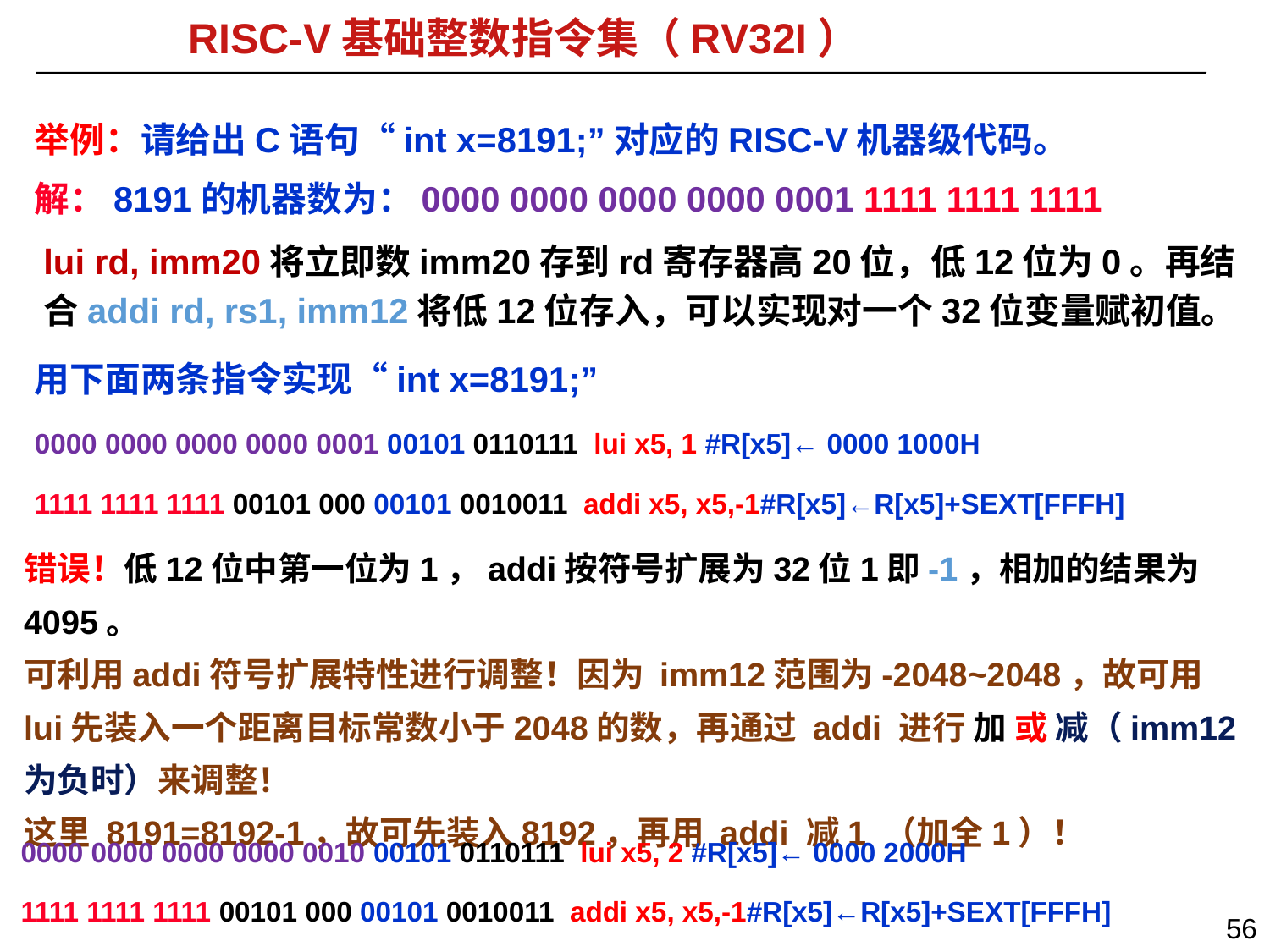

# RISC-V基础整数指令集（RV32I）
举例：请给出C语句“int x=8191;”对应的RISC-V机器级代码。

用下面两条指令实现“int x=8191;”
0000 0000 0000 0000 0001 00101 0110111  lui x5, 1 #R[x5]← 0000 1000H
1111 1111 1111 00101 000 00101 0010011  addi x5, x5,-1#R[x5]←R[x5]+SEXT[FFFH]

解：8191的机器数为：0000 0000 0000 0000 0001 1111 1111 1111
lui rd, imm20将立即数imm20存到rd寄存器高20位，低12位为0。再结合addi rd, rs1, imm12将低12位存入，可以实现对一个32位变量赋初值。
错误！低12位中第一位为1，addi按符号扩展为32位1即-1，相加的结果为4095。
可利用addi符号扩展特性进行调整！因为 imm12范围为-2048~2048，故可用lui先装入一个距离目标常数小于2048的数，再通过 addi 进行 加 或 减（imm12为负时）来调整！
这里 8191=8192-1，故可先装入8192，再用 addi 减1 （加全1）！
0000 0000 0000 0000 0010 00101 0110111  lui x5, 2 #R[x5]← 0000 2000H
1111 1111 1111 00101 000 00101 0010011  addi x5, x5,-1#R[x5]←R[x5]+SEXT[FFFH]